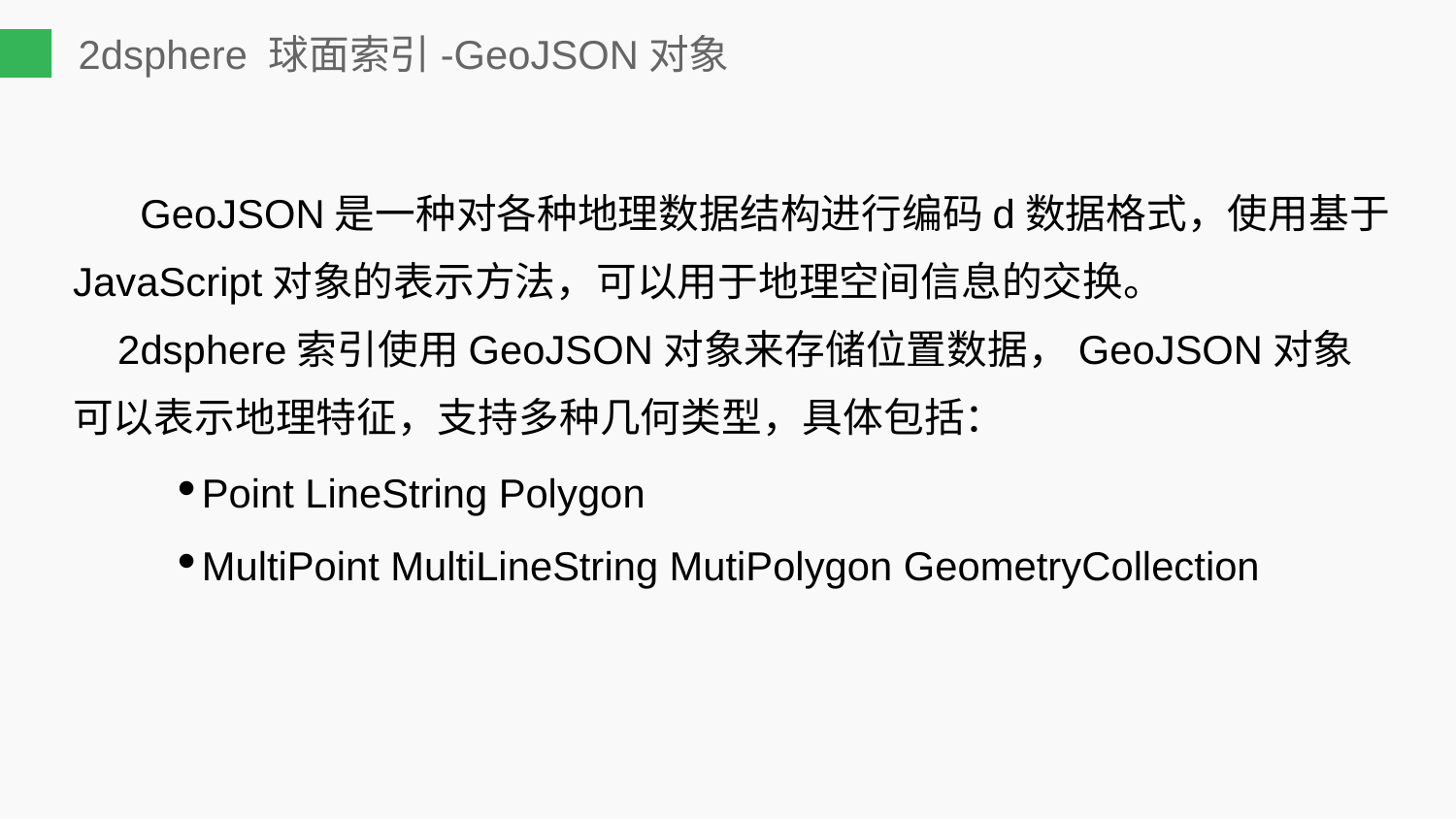

# 2dsphere 球面索引-GeoJSON对象
      GeoJSON是一种对各种地理数据结构进行编码d数据格式，使用基于JavaScript对象的表示方法，可以用于地理空间信息的交换。
    2dsphere索引使用GeoJSON对象来存储位置数据，GeoJSON对象可以表示地理特征，支持多种几何类型，具体包括：
Point LineString Polygon
MultiPoint MultiLineString MutiPolygon GeometryCollection